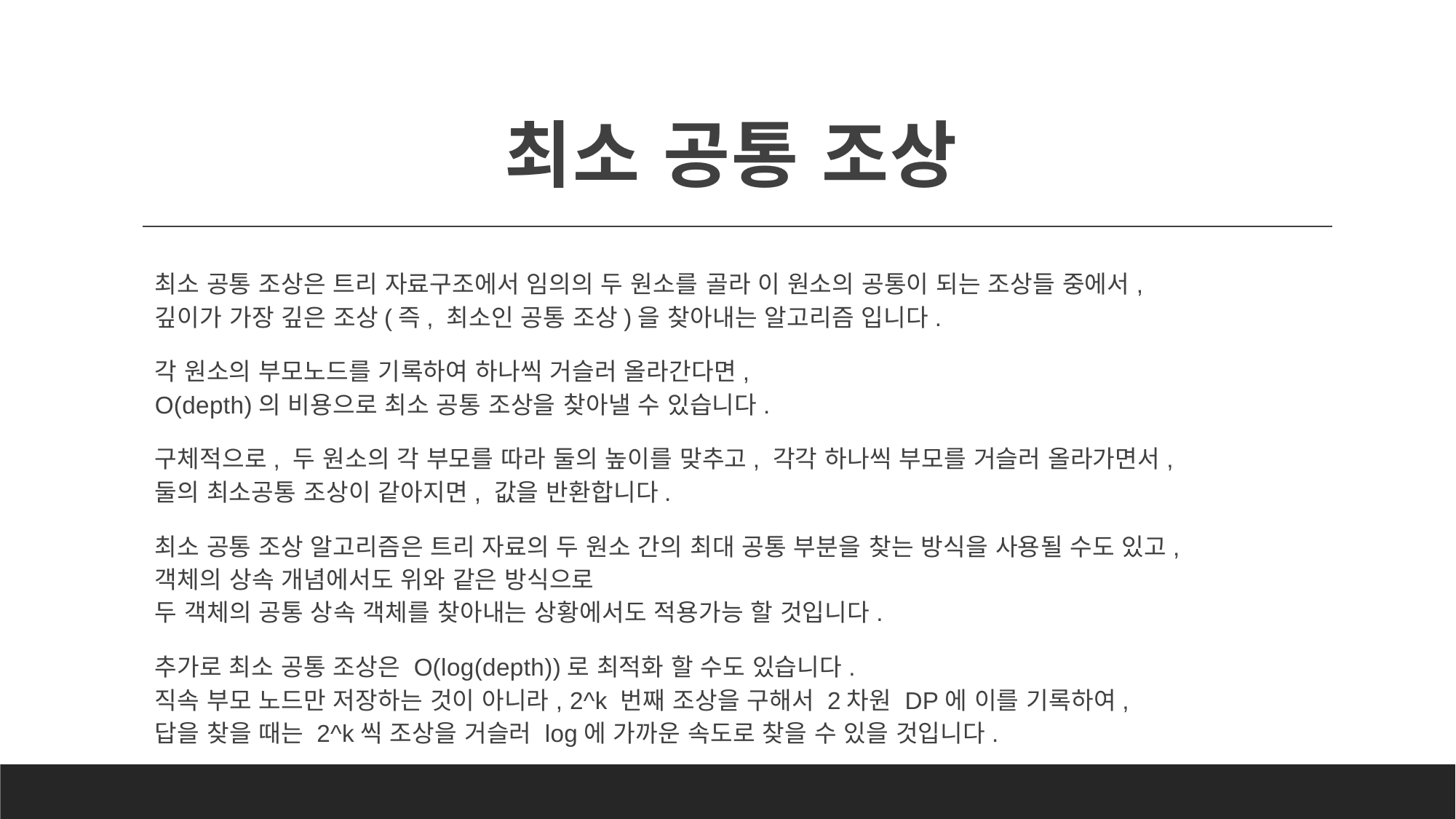

# 최소 공통 조상
최소 공통 조상은 트리 자료구조에서 임의의 두 원소를 골라 이 원소의 공통이 되는 조상들 중에서,
깊이가 가장 깊은 조상(즉, 최소인 공통 조상)을 찾아내는 알고리즘 입니다.
각 원소의 부모노드를 기록하여 하나씩 거슬러 올라간다면,
O(depth)의 비용으로 최소 공통 조상을 찾아낼 수 있습니다.
구체적으로, 두 원소의 각 부모를 따라 둘의 높이를 맞추고, 각각 하나씩 부모를 거슬러 올라가면서,
둘의 최소공통 조상이 같아지면, 값을 반환합니다.
최소 공통 조상 알고리즘은 트리 자료의 두 원소 간의 최대 공통 부분을 찾는 방식을 사용될 수도 있고,
객체의 상속 개념에서도 위와 같은 방식으로
두 객체의 공통 상속 객체를 찾아내는 상황에서도 적용가능 할 것입니다.
추가로 최소 공통 조상은 O(log(depth))로 최적화 할 수도 있습니다.
직속 부모 노드만 저장하는 것이 아니라, 2^k 번째 조상을 구해서 2차원 DP에 이를 기록하여,
답을 찾을 때는 2^k씩 조상을 거슬러 log에 가까운 속도로 찾을 수 있을 것입니다.